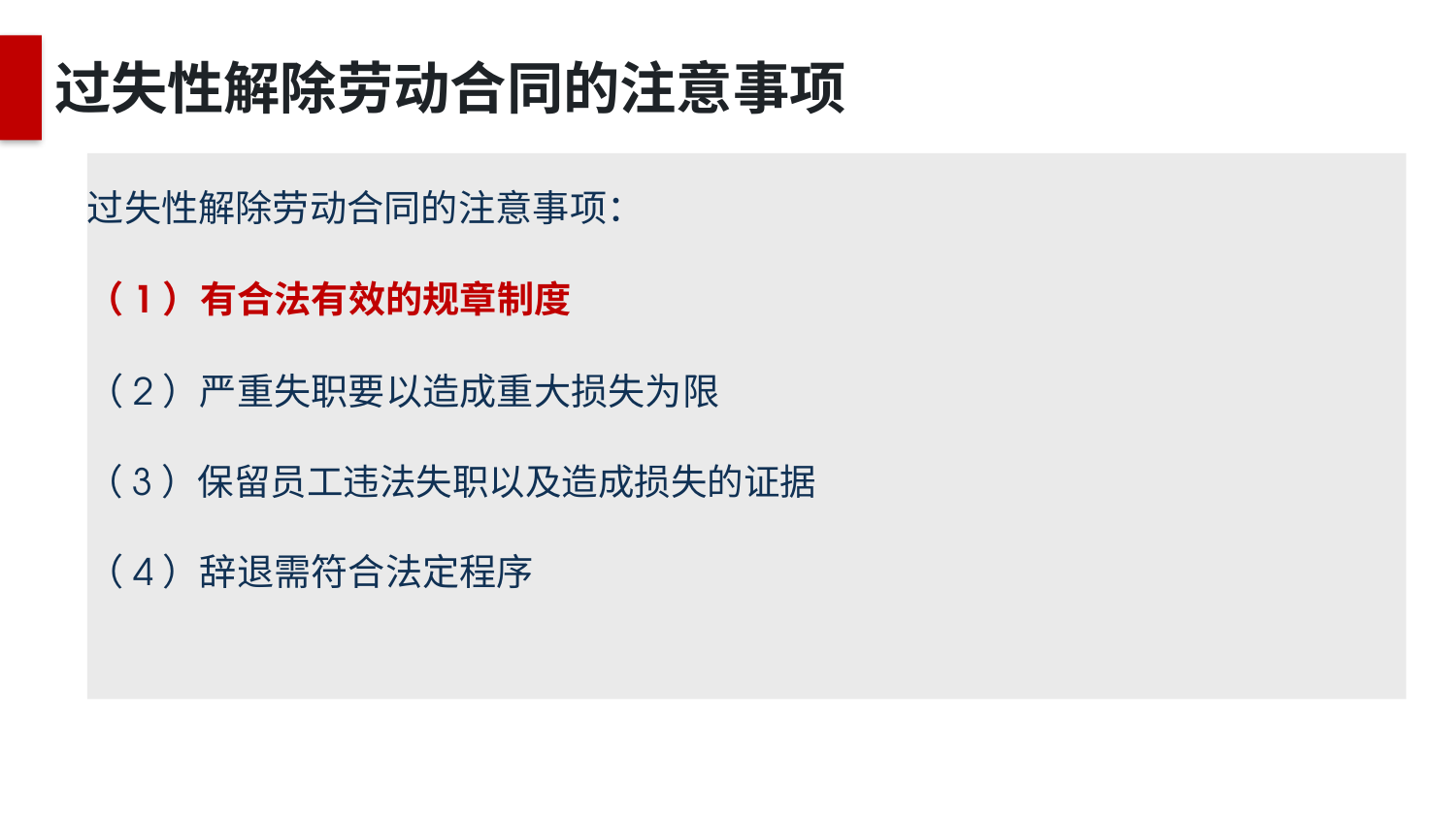

过失性解除劳动合同的注意事项

过失性解除劳动合同的注意事项：
（1）有合法有效的规章制度
（2）严重失职要以造成重大损失为限
（3）保留员工违法失职以及造成损失的证据
（4）辞退需符合法定程序